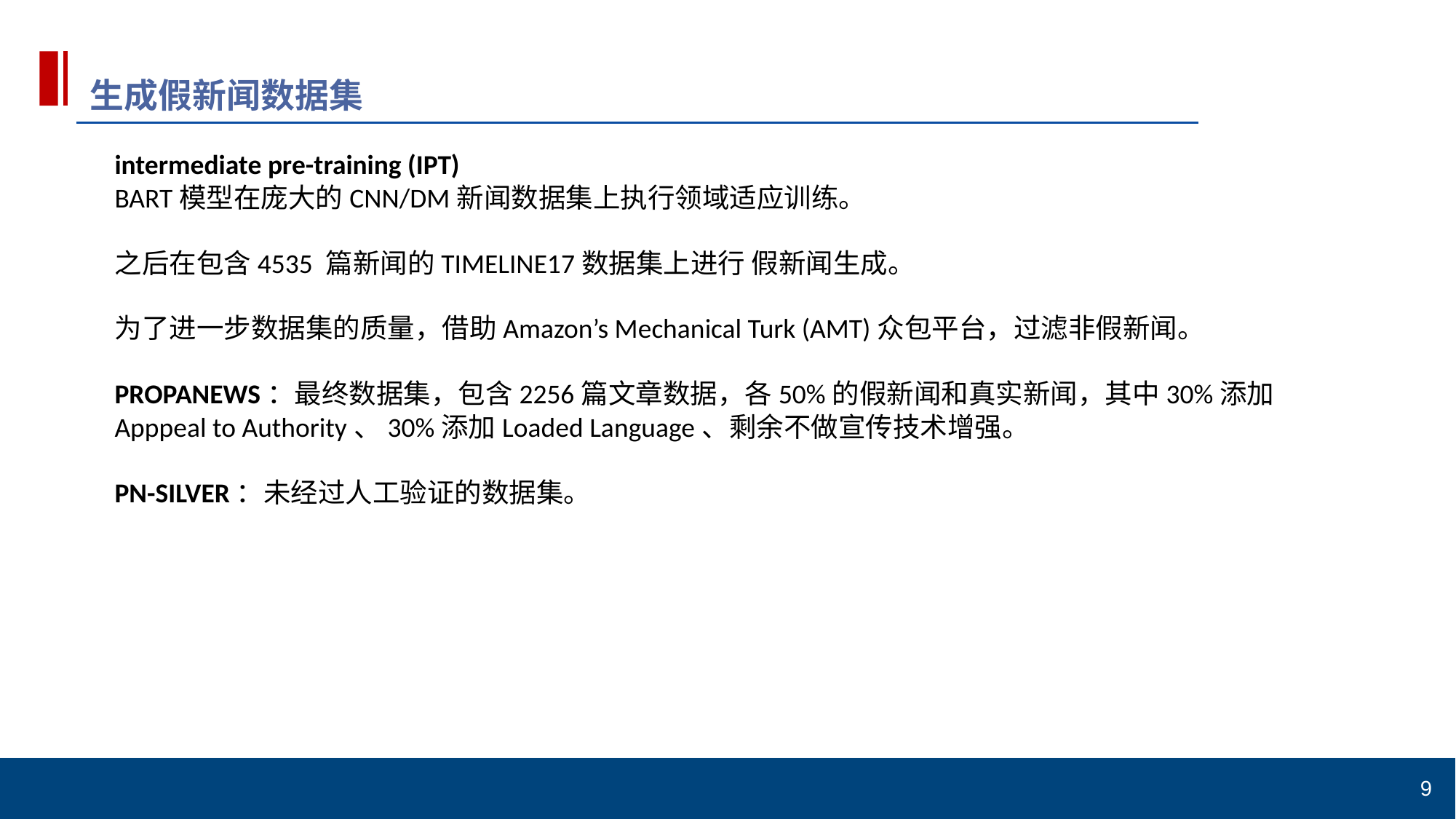

# 生成假新闻数据集
intermediate pre-training (IPT)
BART模型在庞大的CNN/DM新闻数据集上执行领域适应训练。

之后在包含4535 篇新闻的TIMELINE17数据集上进行 假新闻生成。

为了进一步数据集的质量，借助Amazon’s Mechanical Turk (AMT)众包平台，过滤非假新闻。

PROPANEWS：最终数据集，包含2256篇文章数据，各50%的假新闻和真实新闻，其中30%添加Apppeal to Authority、30%添加Loaded Language、剩余不做宣传技术增强。

PN-SILVER：未经过人工验证的数据集。
9
9